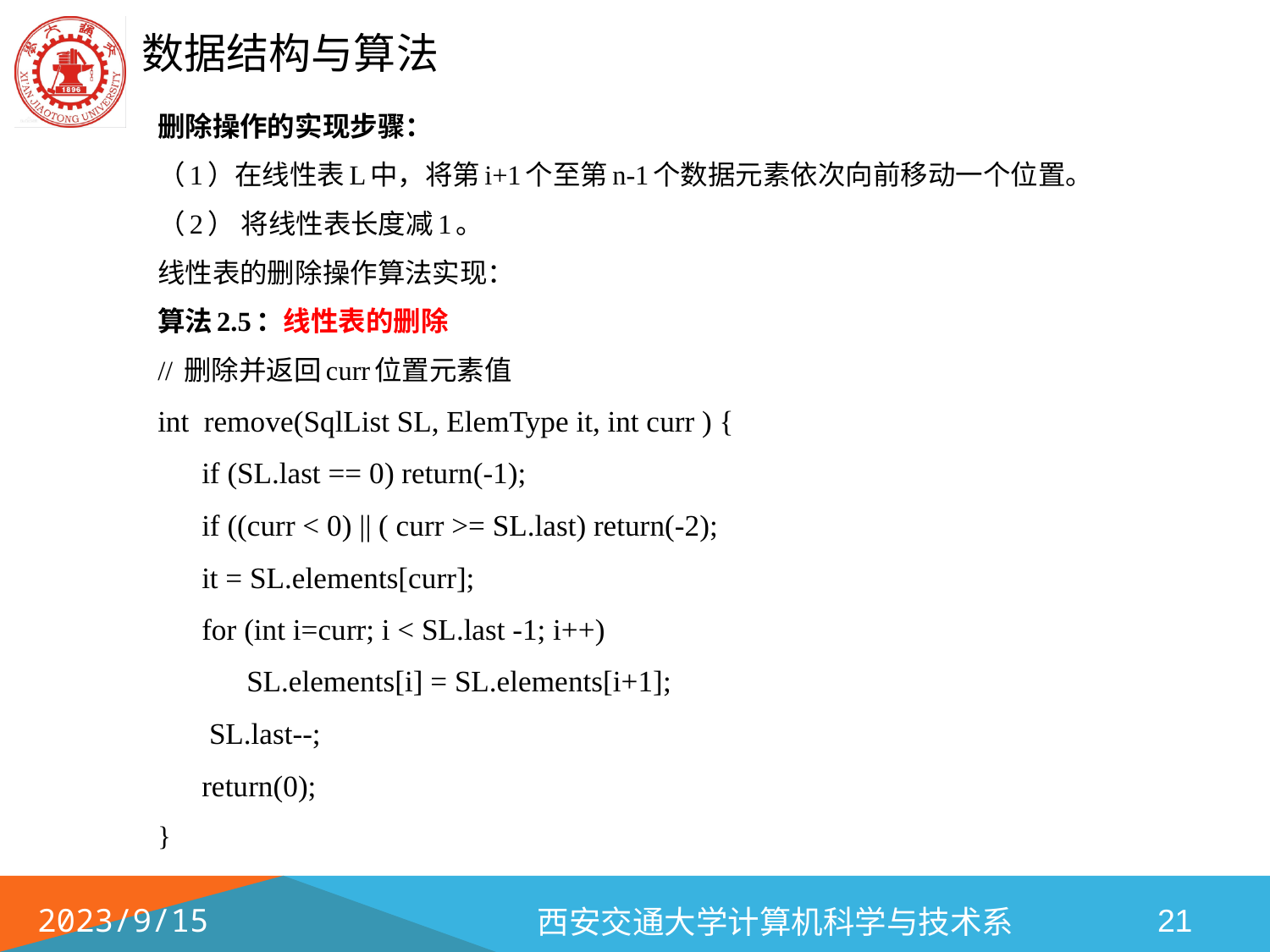

删除操作的实现步骤：
（1）在线性表L中，将第i+1个至第n-1个数据元素依次向前移动一个位置。
（2） 将线性表长度减1。
线性表的删除操作算法实现：
算法2.5：线性表的删除
// 删除并返回curr位置元素值
int  remove(SqlList SL, ElemType it, int curr ) {
	if (SL.last == 0) return(-1);
	if ((curr < 0) || ( curr >= SL.last) return(-2);
	it = SL.elements[curr];
	for (int i=curr; i < SL.last -1; i++)
            SL.elements[i] = SL.elements[i+1];
	 SL.last--;
	return(0);
}